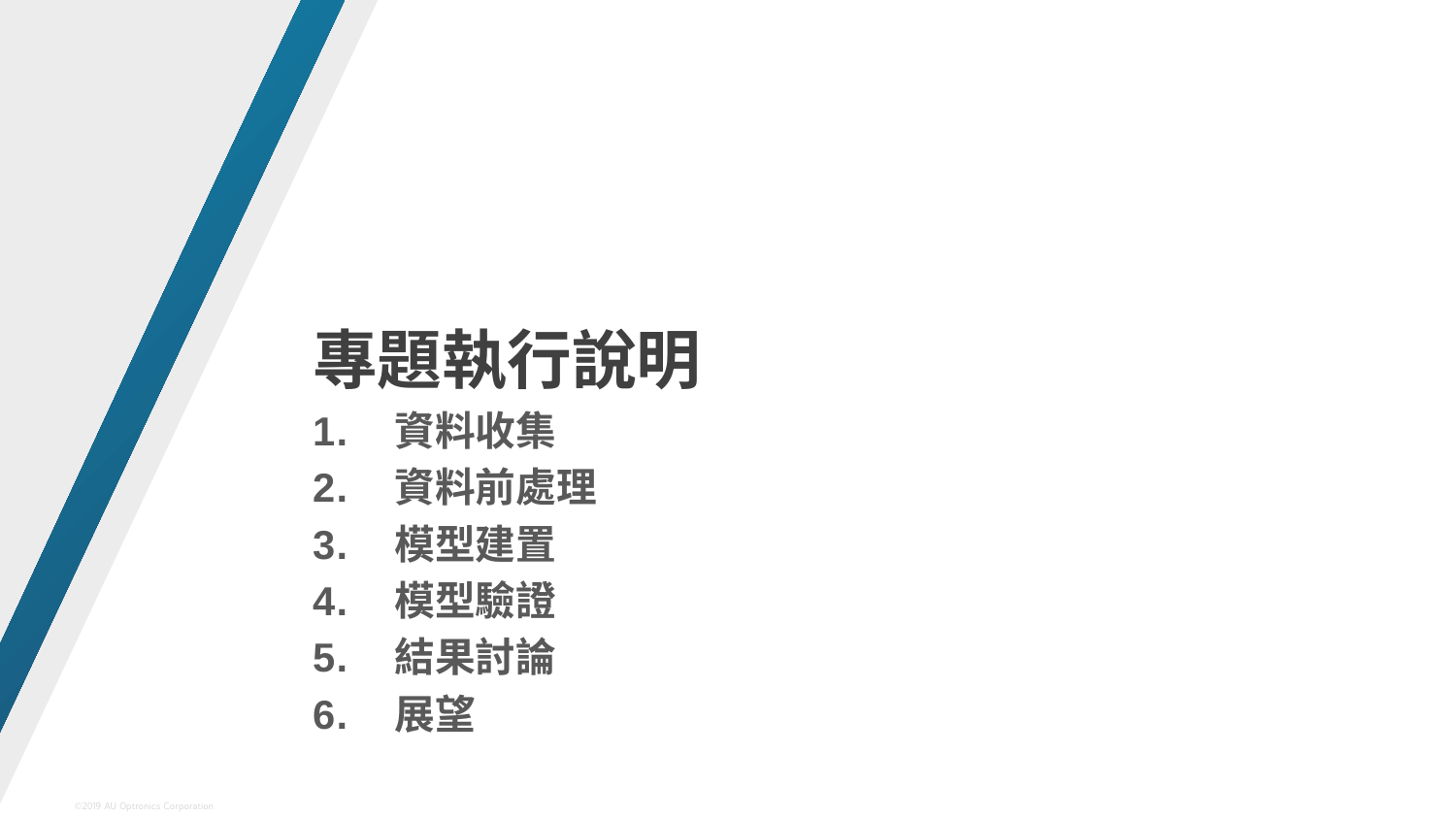

專題執行說明
資料收集
資料前處理
模型建置
模型驗證
結果討論
展望